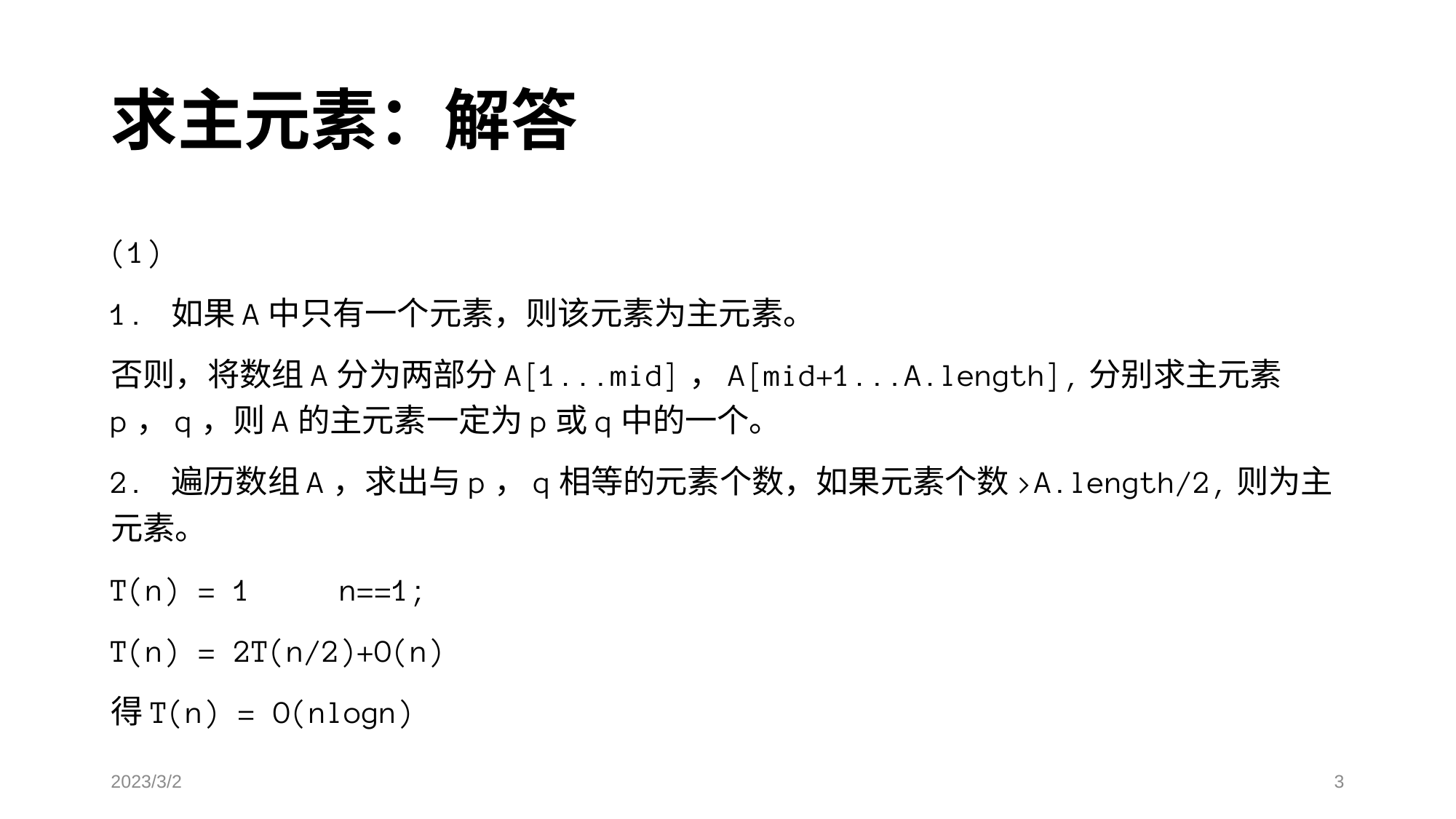

# 求主元素：解答
(1)
1. 如果A中只有一个元素，则该元素为主元素。
否则，将数组A分为两部分A[1...mid]，A[mid+1...A.length],分别求主元素p，q，则A的主元素一定为p或q中的一个。
2. 遍历数组A，求出与p，q相等的元素个数，如果元素个数>A.length/2,则为主元素。
T(n) = 1     n==1;
T(n) = 2T(n/2)+O(n)
得T(n) = O(nlogn)
2023/3/2
3